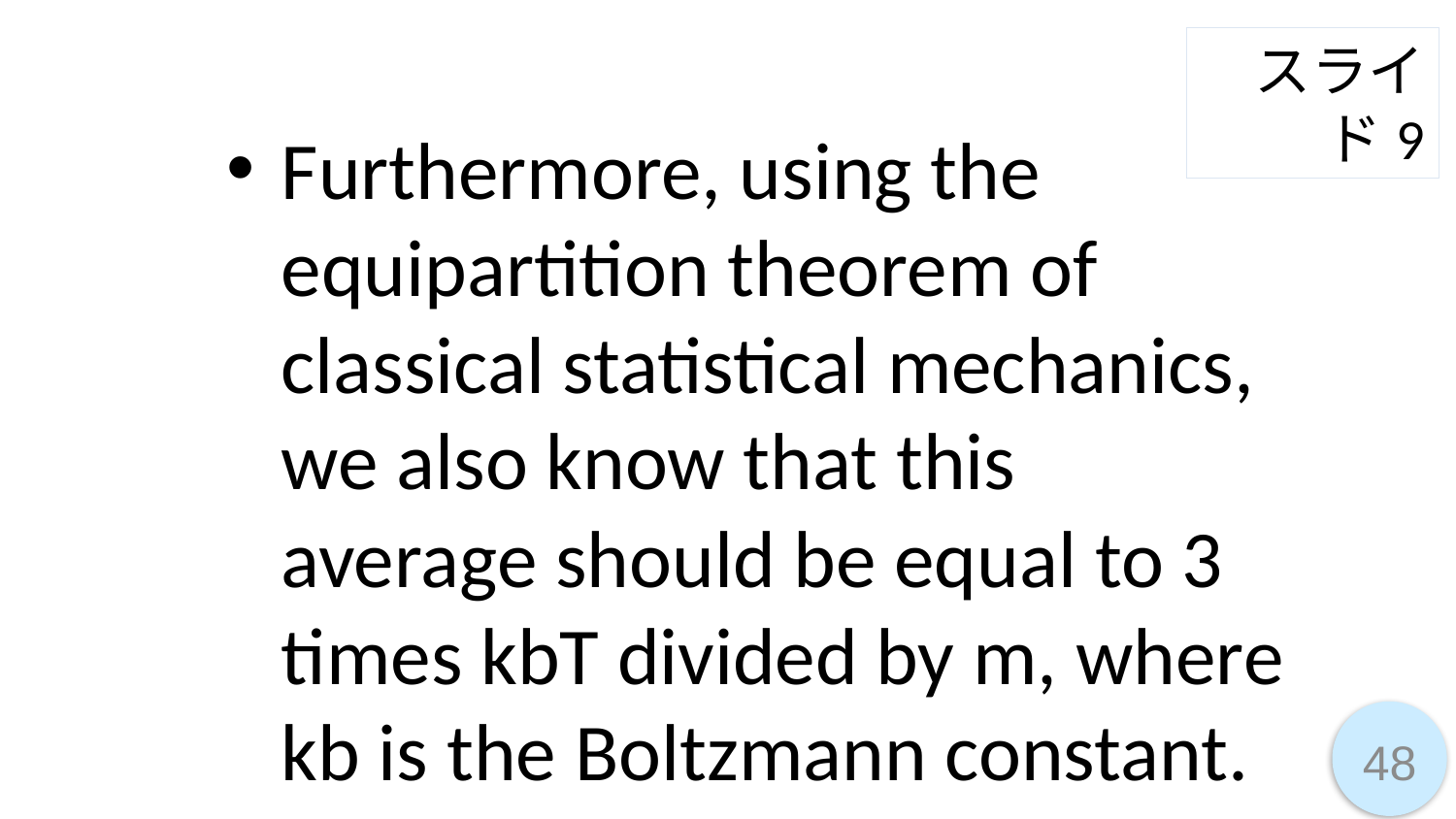

スライド9
Furthermore, using the equipartition theorem of classical statistical mechanics, we also know that this average should be equal to 3 times kbT divided by m, where kb is the Boltzmann constant.
48